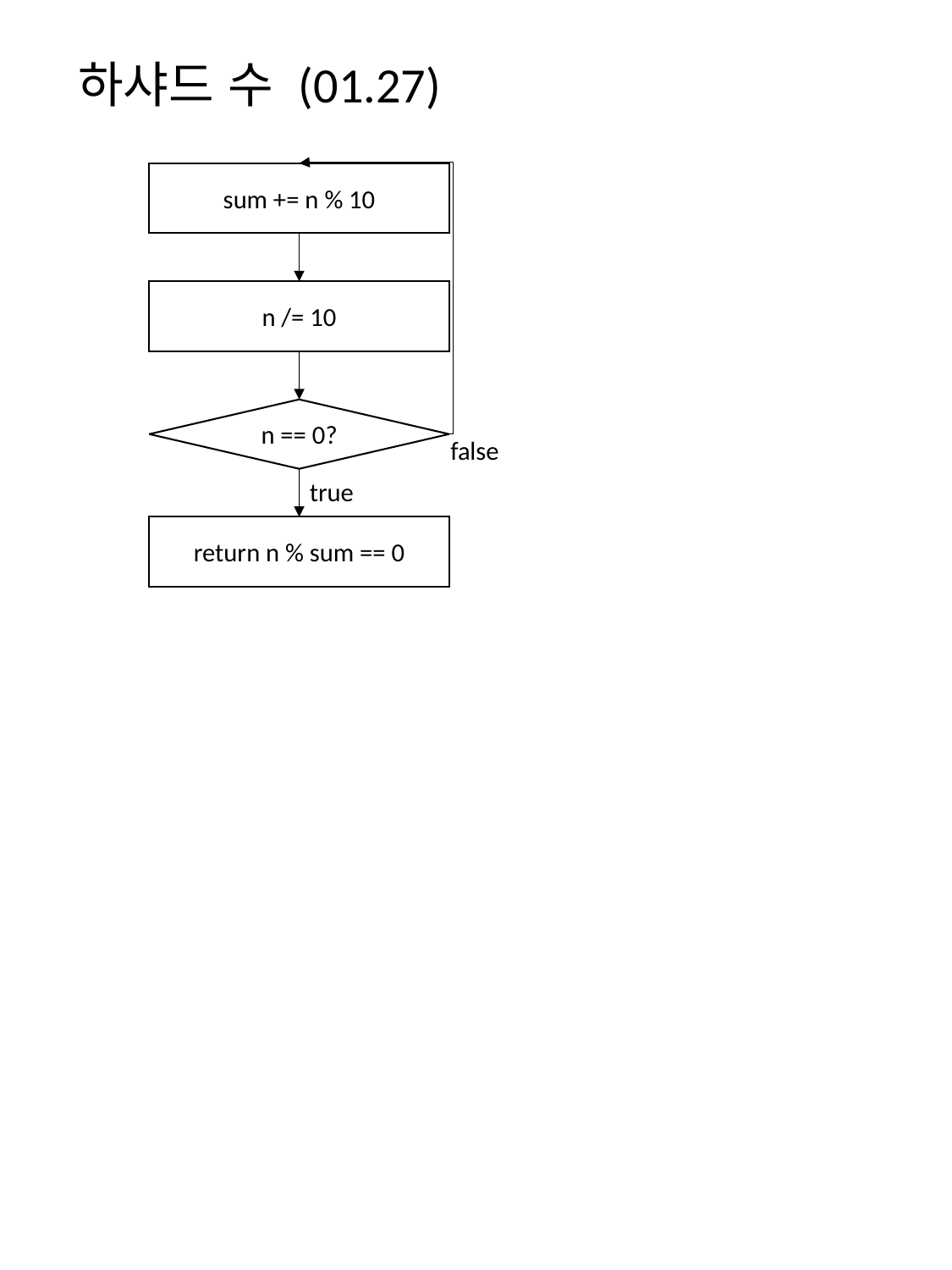

# 하샤드 수 (01.27)
sum += n % 10
n /= 10
n == 0?
false
true
return n % sum == 0